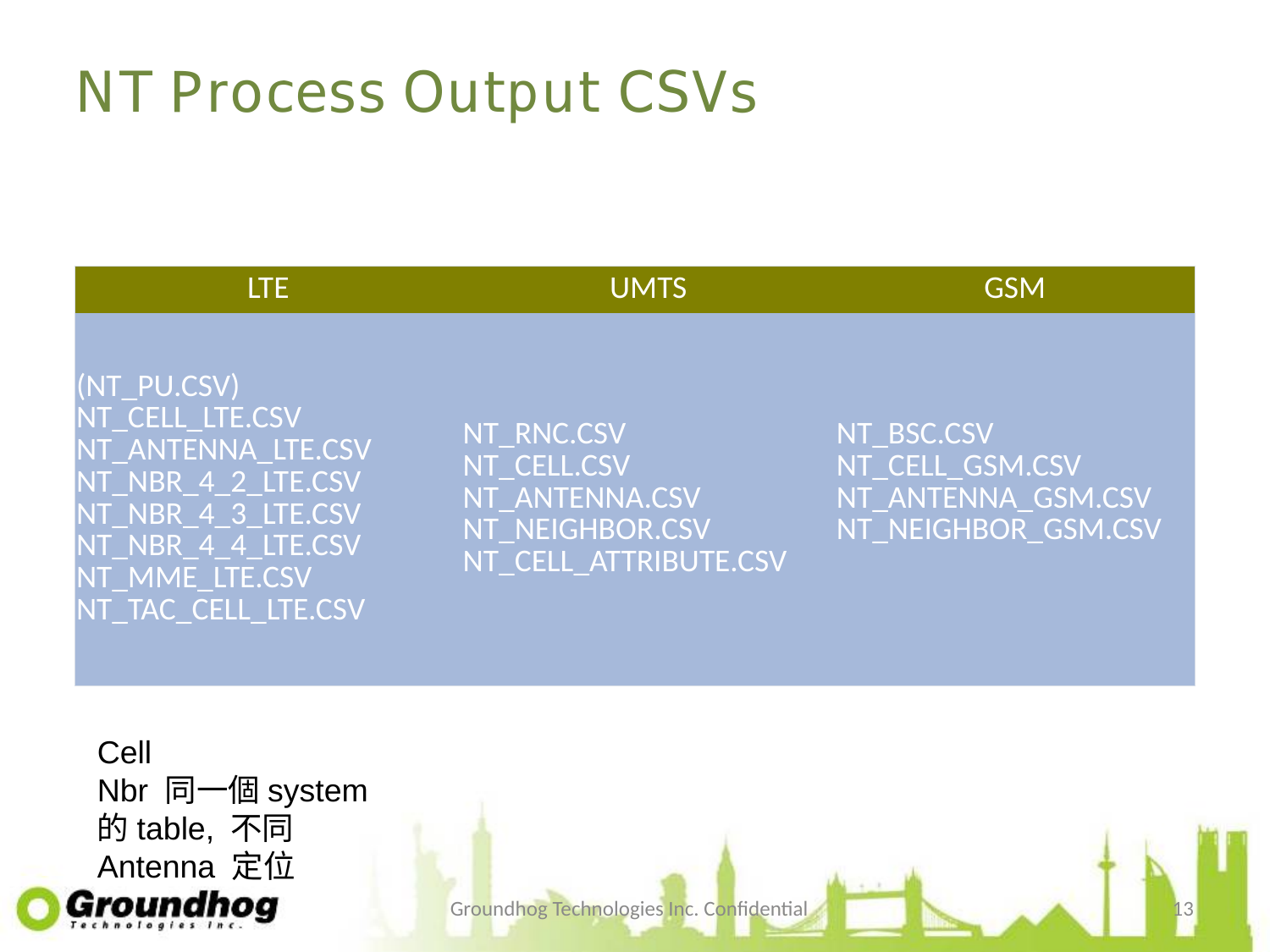

# NT Process Output CSVs
| LTE | UMTS | GSM |
| --- | --- | --- |
| (NT\_PU.CSV) NT\_CELL\_LTE.CSV NT\_ANTENNA\_LTE.CSV NT\_NBR\_4\_2\_LTE.CSV NT\_NBR\_4\_3\_LTE.CSV NT\_NBR\_4\_4\_LTE.CSV NT\_MME\_LTE.CSV NT\_TAC\_CELL\_LTE.CSV | NT\_RNC.CSV NT\_CELL.CSV NT\_ANTENNA.CSV NT\_NEIGHBOR.CSV NT\_CELL\_ATTRIBUTE.CSV | NT\_BSC.CSV NT\_CELL\_GSM.CSV NT\_ANTENNA\_GSM.CSV NT\_NEIGHBOR\_GSM.CSV |
Cell
Nbr 同一個system的table, 不同
Antenna 定位
Groundhog Technologies Inc. Confidential
13